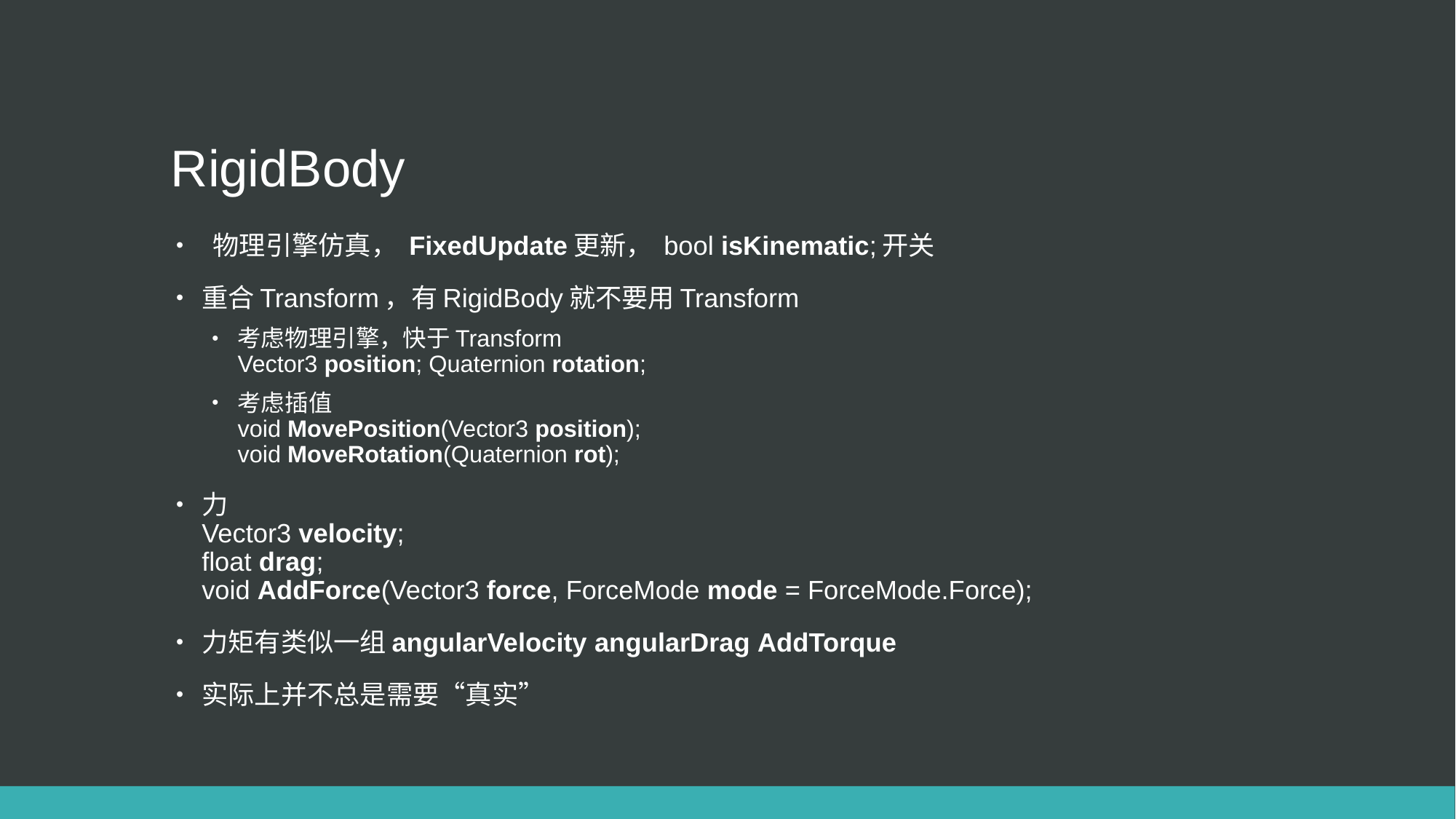

# RigidBody
 物理引擎仿真， FixedUpdate更新， bool isKinematic;开关
重合Transform，有RigidBody就不要用Transform
考虑物理引擎，快于Transform
Vector3 position; Quaternion rotation;
考虑插值
void MovePosition(Vector3 position);
void MoveRotation(Quaternion rot);
力
Vector3 velocity;
float drag;
void AddForce(Vector3 force, ForceMode mode = ForceMode.Force);
力矩有类似一组angularVelocity angularDrag AddTorque
实际上并不总是需要“真实”